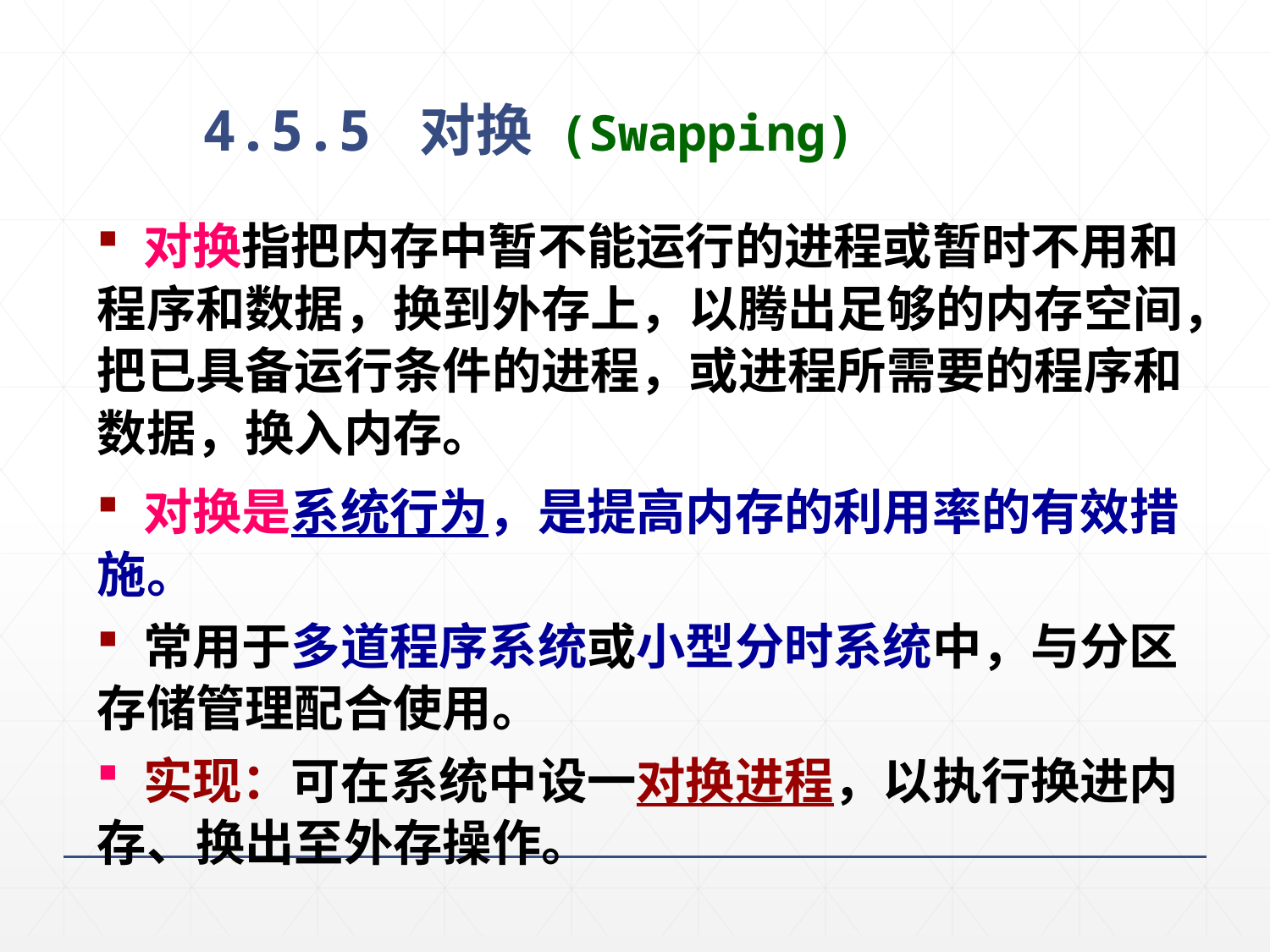

# 4.5.5 对换 (Swapping)
 对换指把内存中暂不能运行的进程或暂时不用和程序和数据，换到外存上，以腾出足够的内存空间，把已具备运行条件的进程，或进程所需要的程序和数据，换入内存。
 对换是系统行为，是提高内存的利用率的有效措施。
 常用于多道程序系统或小型分时系统中，与分区存储管理配合使用。
 实现：可在系统中设一对换进程，以执行换进内存、换出至外存操作。